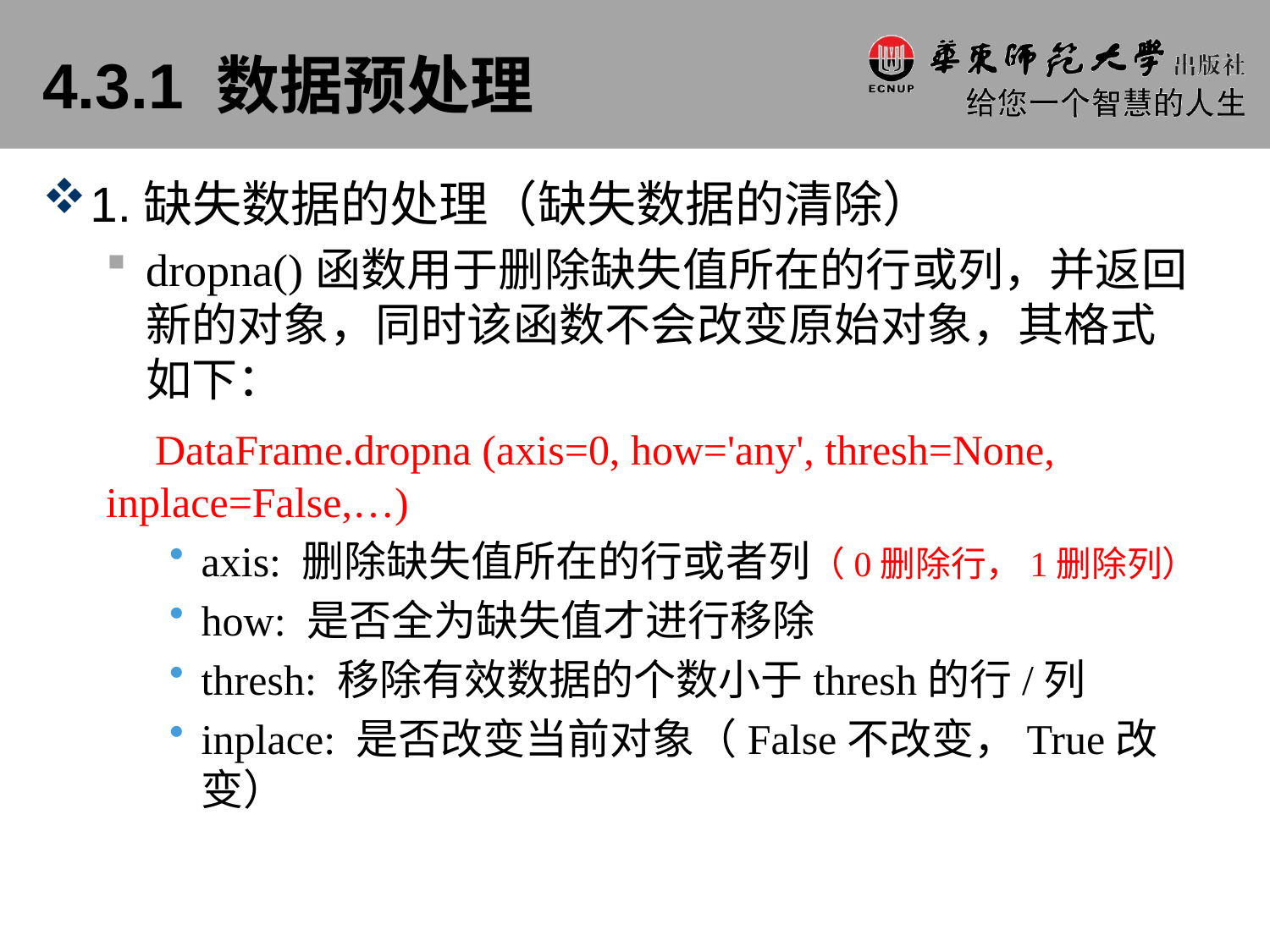

# 4.3.1 数据预处理
1.缺失数据的处理（缺失数据的清除）
dropna()函数用于删除缺失值所在的行或列，并返回新的对象，同时该函数不会改变原始对象，其格式如下：
    DataFrame.dropna (axis=0, how='any', thresh=None, inplace=False,…)
axis: 删除缺失值所在的行或者列（0删除行，1删除列）
how: 是否全为缺失值才进行移除
thresh: 移除有效数据的个数小于thresh的行/列
inplace: 是否改变当前对象（False不改变，True改变）